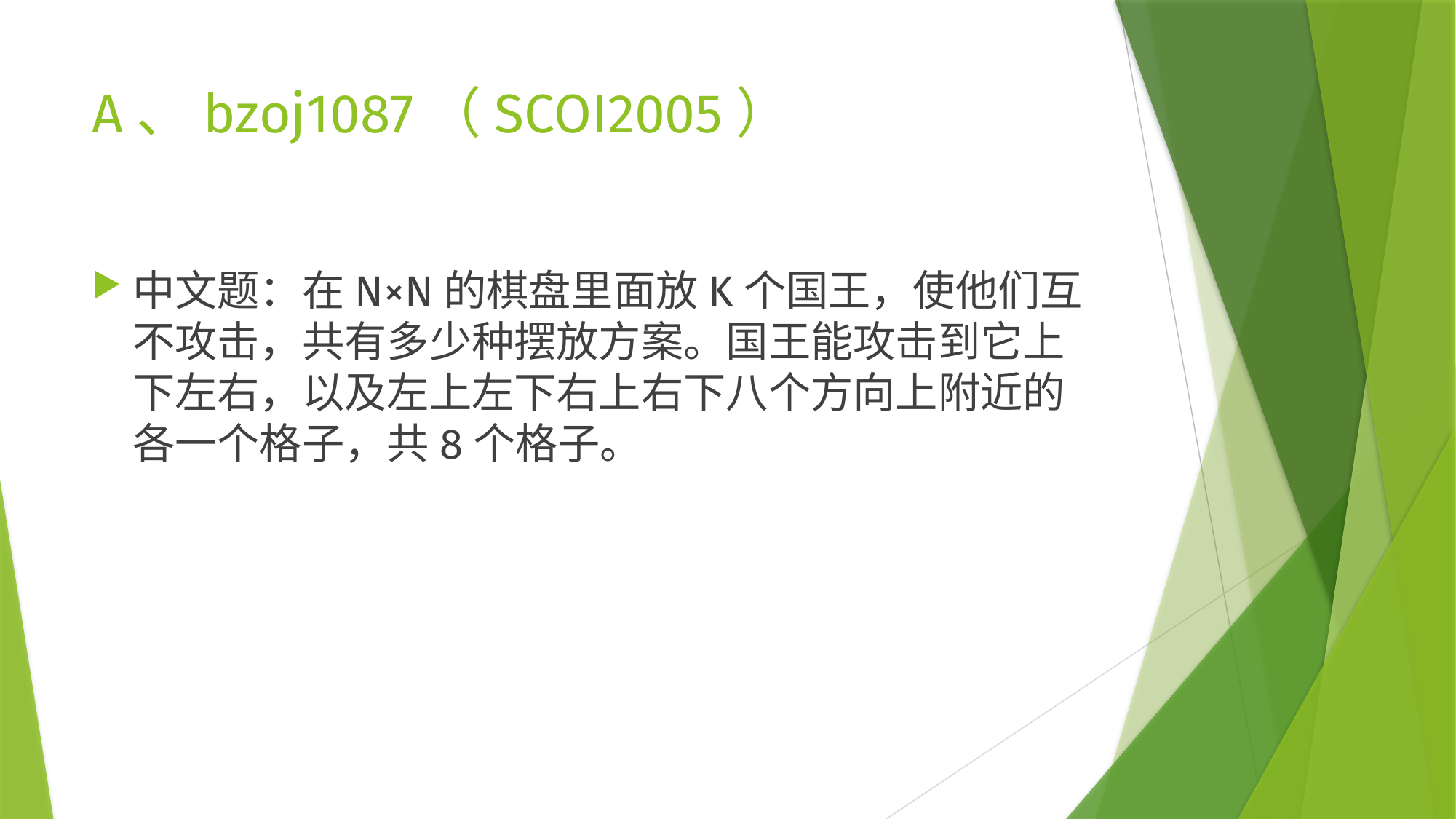

# A、bzoj1087（SCOI2005）
中文题：在N×N的棋盘里面放K个国王，使他们互不攻击，共有多少种摆放方案。国王能攻击到它上下左右，以及左上左下右上右下八个方向上附近的各一个格子，共8个格子。